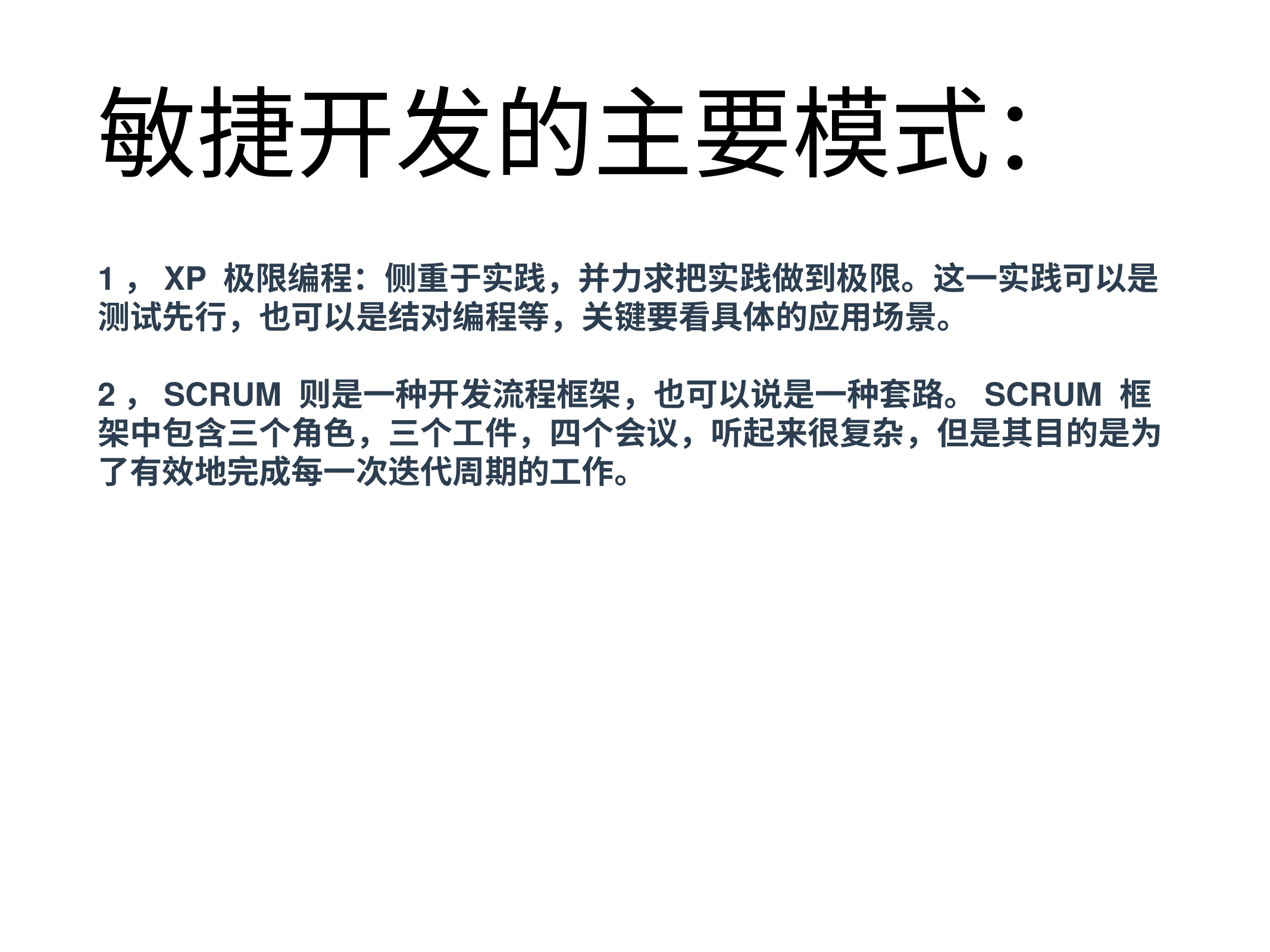

1，XP 极限编程：侧重于实践，并力求把实践做到极限。这一实践可以是测试先行，也可以是结对编程等，关键要看具体的应用场景。

2，SCRUM 则是一种开发流程框架，也可以说是一种套路。SCRUM 框架中包含三个角色，三个工件，四个会议，听起来很复杂，但是其目的是为了有效地完成每一次迭代周期的工作。
# 敏捷开发的主要模式：